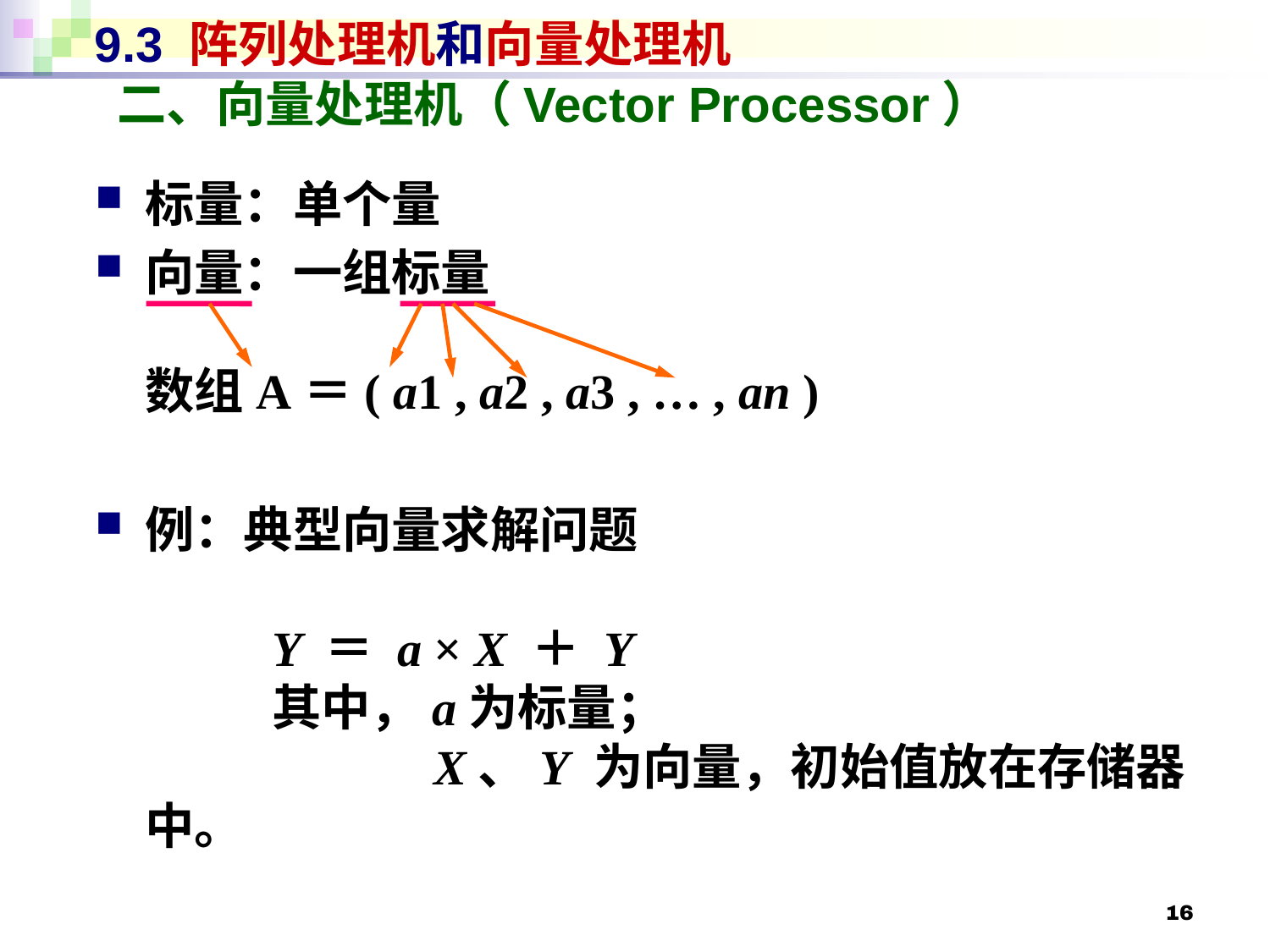

# 9.3 阵列处理机和向量处理机
二、向量处理机（Vector Processor）
标量：单个量
向量：一组标量
数组A＝( a1 , a2 , a3 , … , an )

例：典型向量求解问题
	Y ＝ a × X ＋ Y
	其中，a为标量；
		  X、Y 为向量，初始值放在存储器中。

16